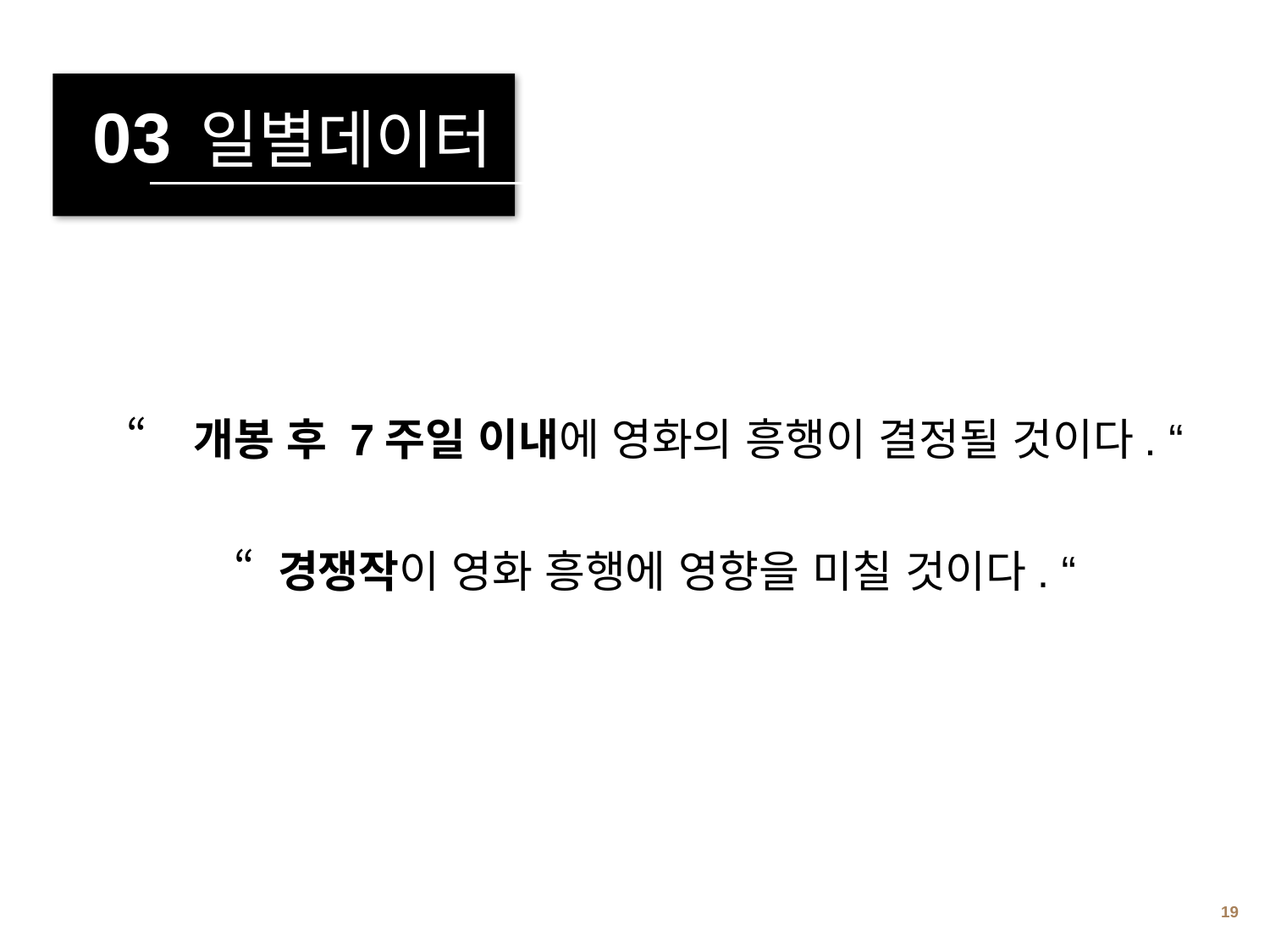

03 일별데이터
“ 개봉 후 7주일 이내에 영화의 흥행이 결정될 것이다. “
“ 경쟁작이 영화 흥행에 영향을 미칠 것이다. “
19